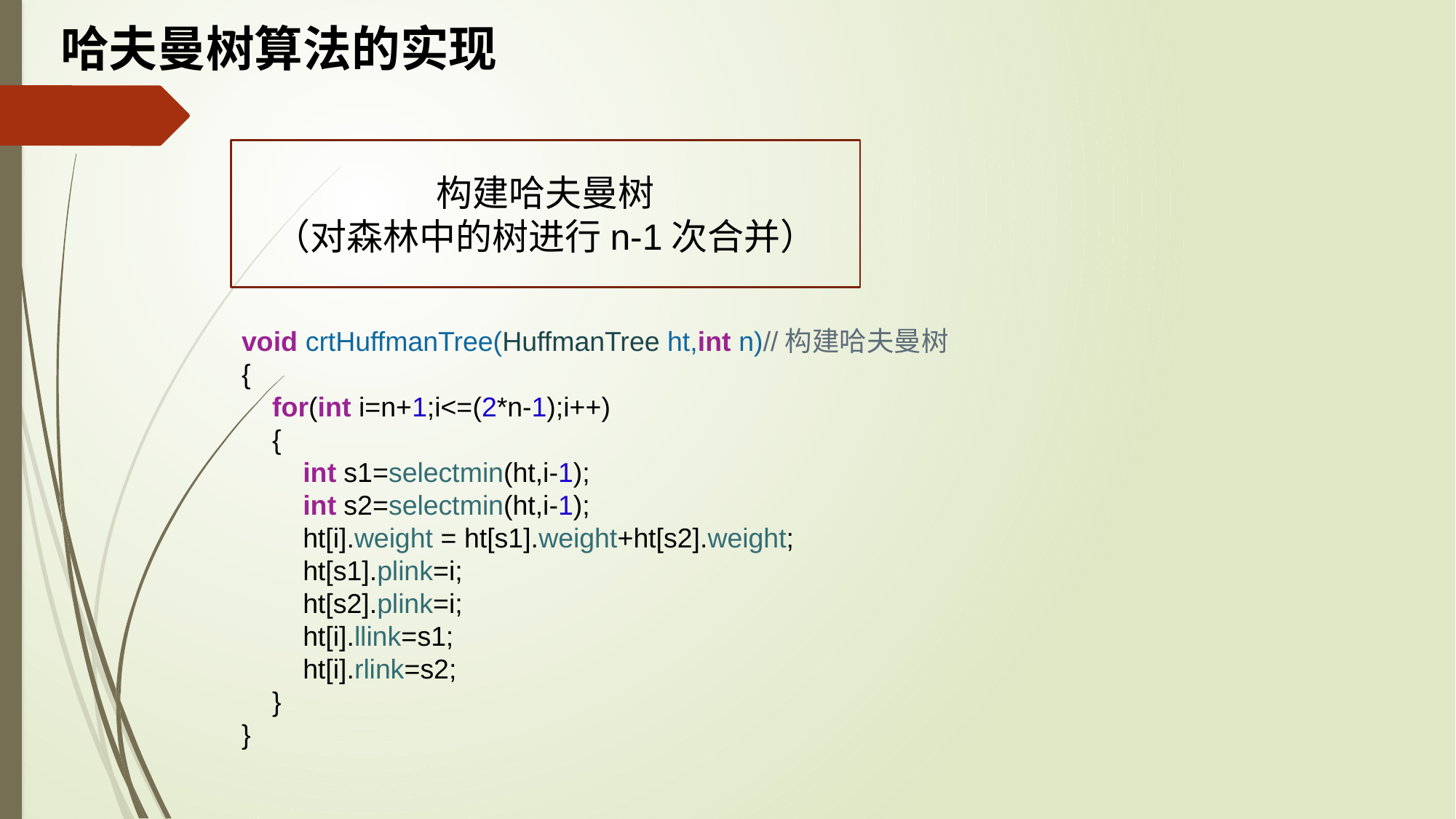

# 哈夫曼树算法的实现
构建哈夫曼树
（对森林中的树进行n-1次合并）
void crtHuffmanTree(HuffmanTree ht,int n)//构建哈夫曼树
{
    for(int i=n+1;i<=(2*n-1);i++)
    {
        int s1=selectmin(ht,i-1);
        int s2=selectmin(ht,i-1);
        ht[i].weight = ht[s1].weight+ht[s2].weight;
        ht[s1].plink=i;
        ht[s2].plink=i;
        ht[i].llink=s1;
        ht[i].rlink=s2;
    }
}